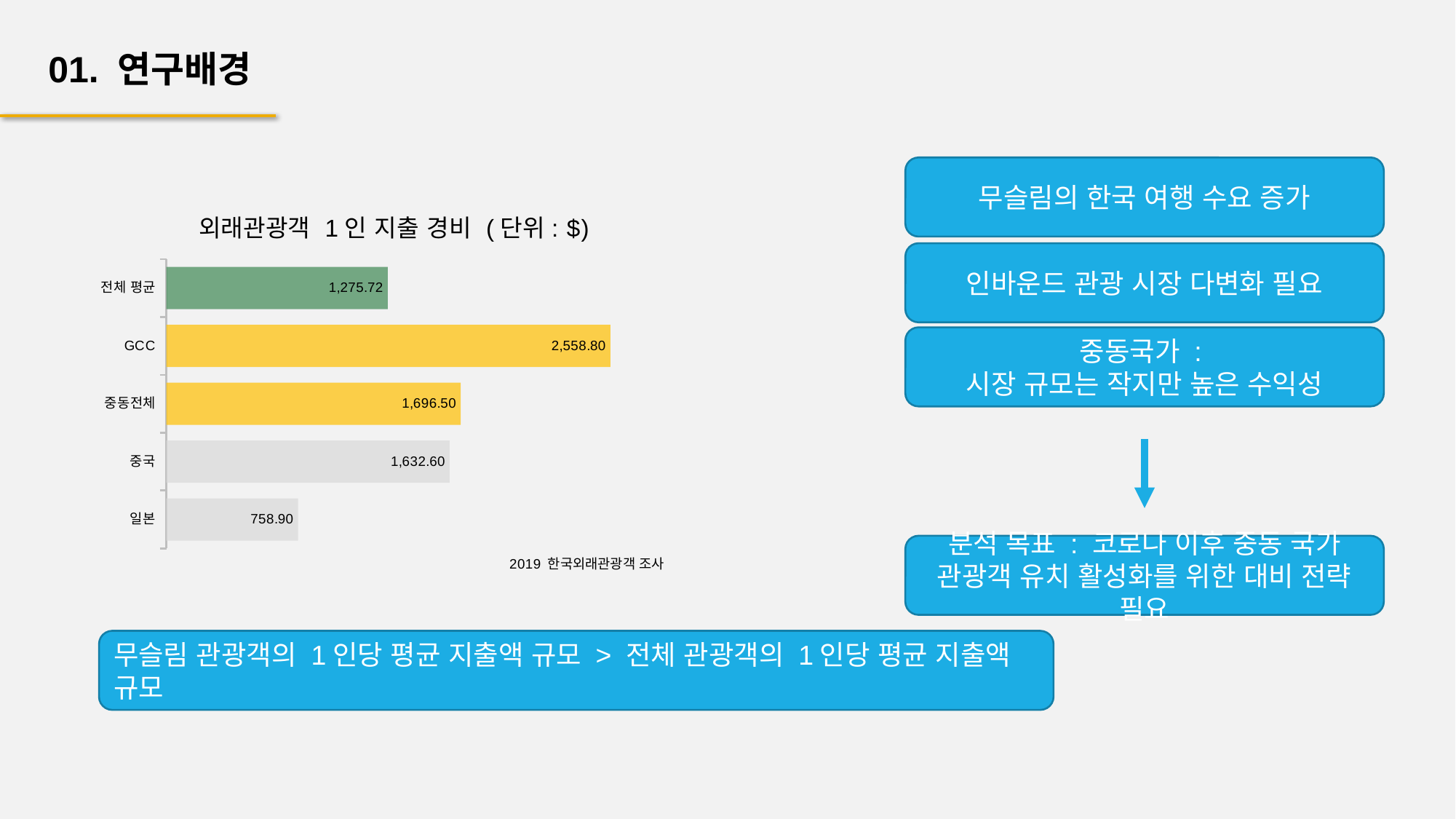

01. 연구배경
무슬림의 한국 여행 수요 증가

### Chart: 외래관광객 1인 지출 경비 (단위: $)

| Category | 2019 |
|---|---|
| 일본 | 758.9 |
| 중국 | 1632.6 |
| 중동전체 | 1696.5 |
| GCC | 2558.8 |
| 전체 평균 | 1275.72 |
인바운드 관광 시장 다변화 필요
중동국가 :
시장 규모는 작지만 높은 수익성
분석 목표 : 코로나 이후 중동 국가 관광객 유치 활성화를 위한 대비 전략 필요
무슬림 관광객의 1인당 평균 지출액 규모 > 전체 관광객의 1인당 평균 지출액 규모